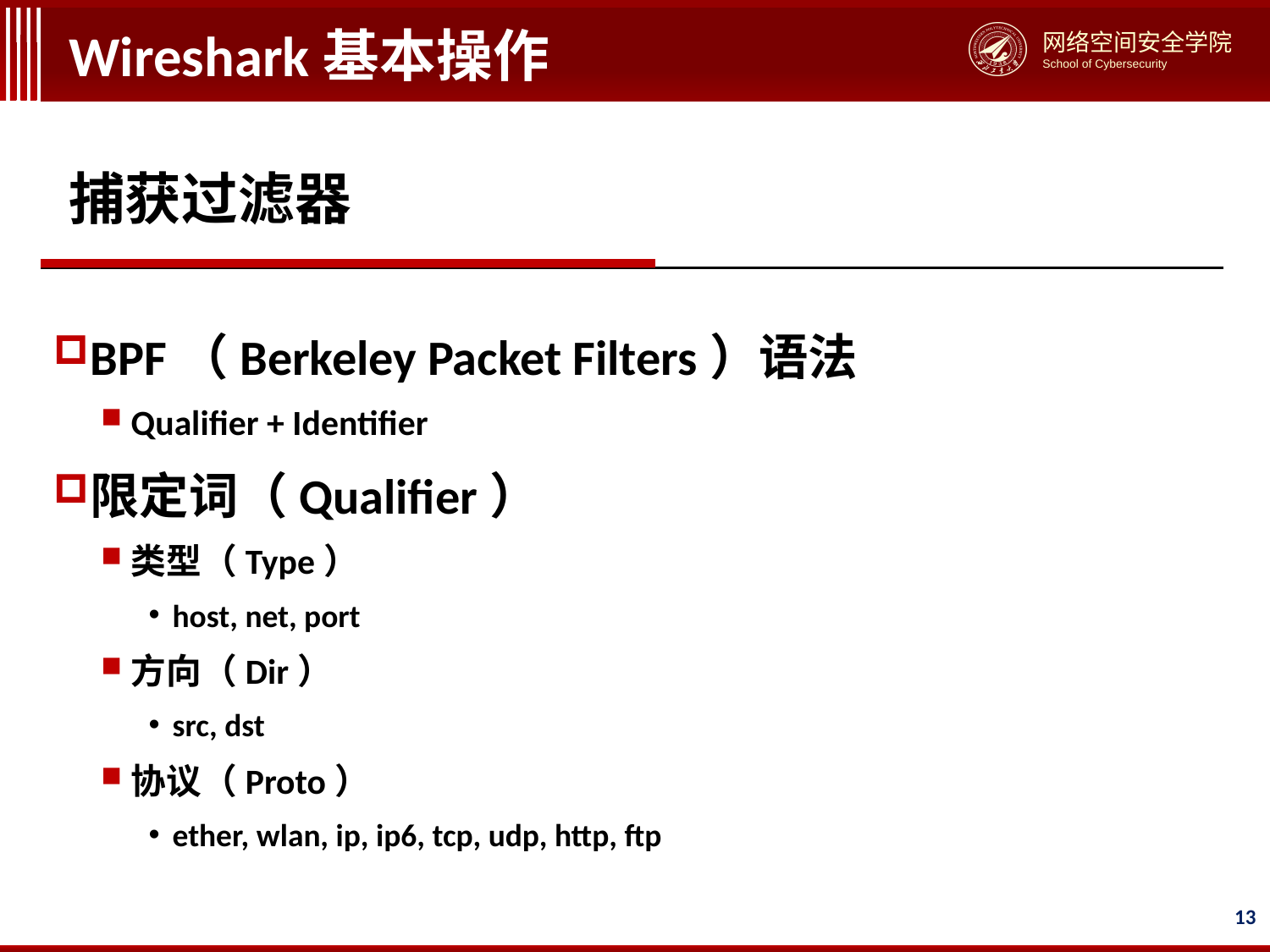

# Wireshark基本操作
捕获过滤器
BPF（Berkeley Packet Filters）语法
Qualifier + Identifier
限定词（Qualifier）
类型（Type）
host, net, port
方向（Dir）
src, dst
协议（Proto）
ether, wlan, ip, ip6, tcp, udp, http, ftp